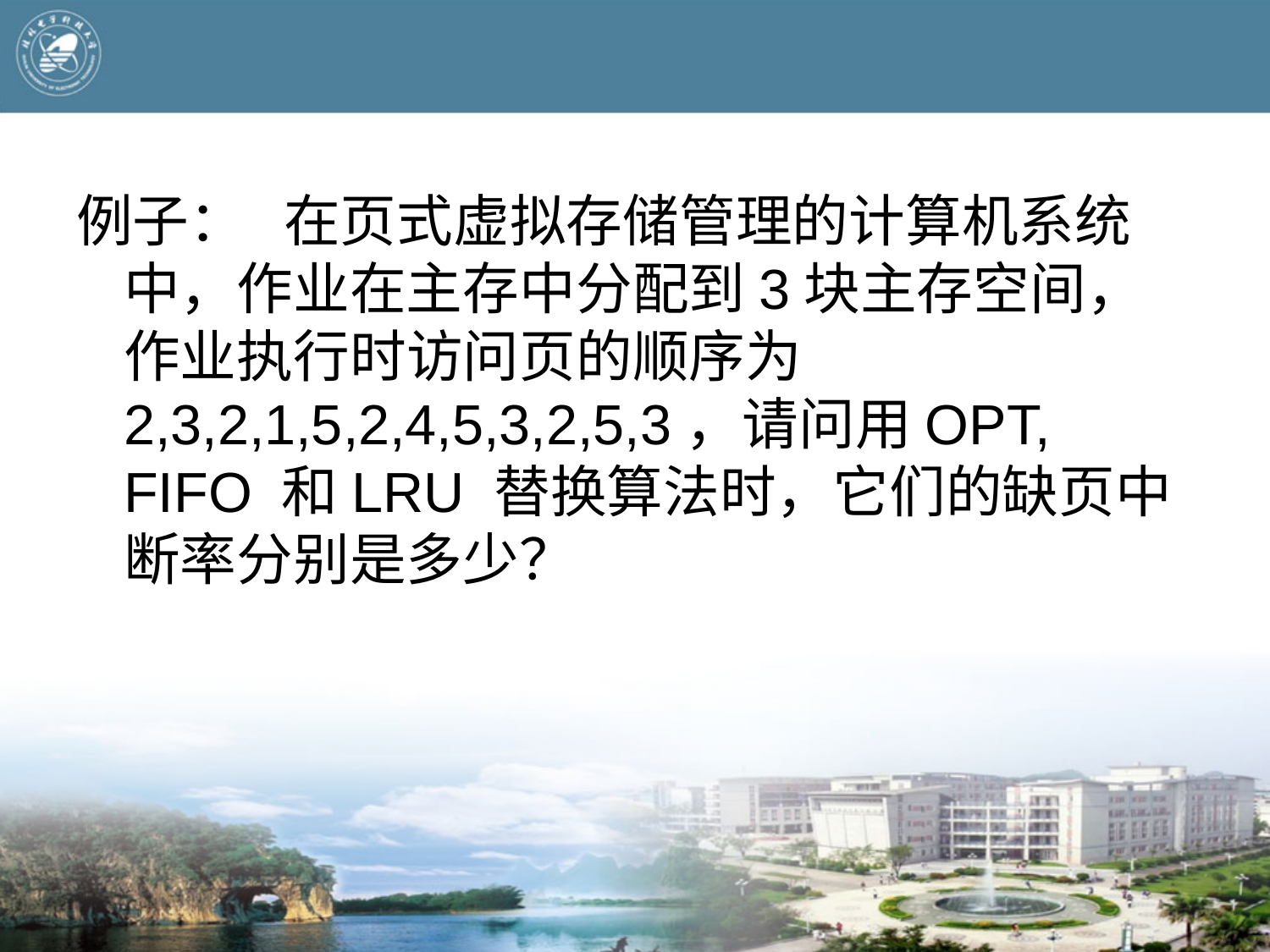

#
例子：   在页式虚拟存储管理的计算机系统中，作业在主存中分配到3块主存空间，作业执⾏时访问页的顺序为2,3,2,1,5,2,4,5,3,2,5,3，请问⽤OPT, FIFO 和LRU 替换算法时，它们的缺页中断率分别是多少？